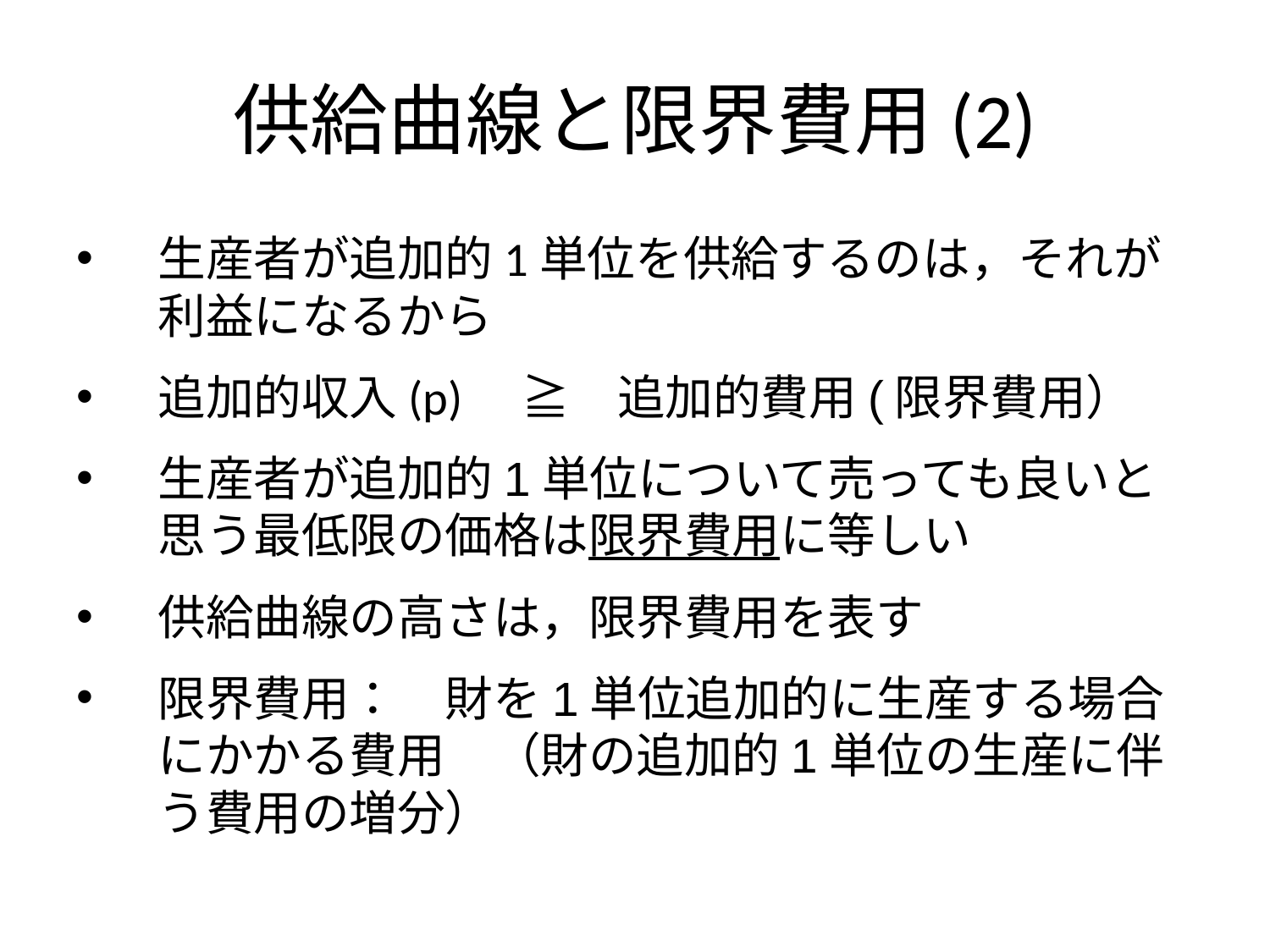

# 供給曲線と限界費用(2)
生産者が追加的1単位を供給するのは，それが利益になるから
追加的収入(p)　≧　追加的費用(限界費用）
生産者が追加的1単位について売っても良いと思う最低限の価格は限界費用に等しい
供給曲線の高さは，限界費用を表す
限界費用：　財を1単位追加的に生産する場合にかかる費用　（財の追加的1単位の生産に伴う費用の増分）